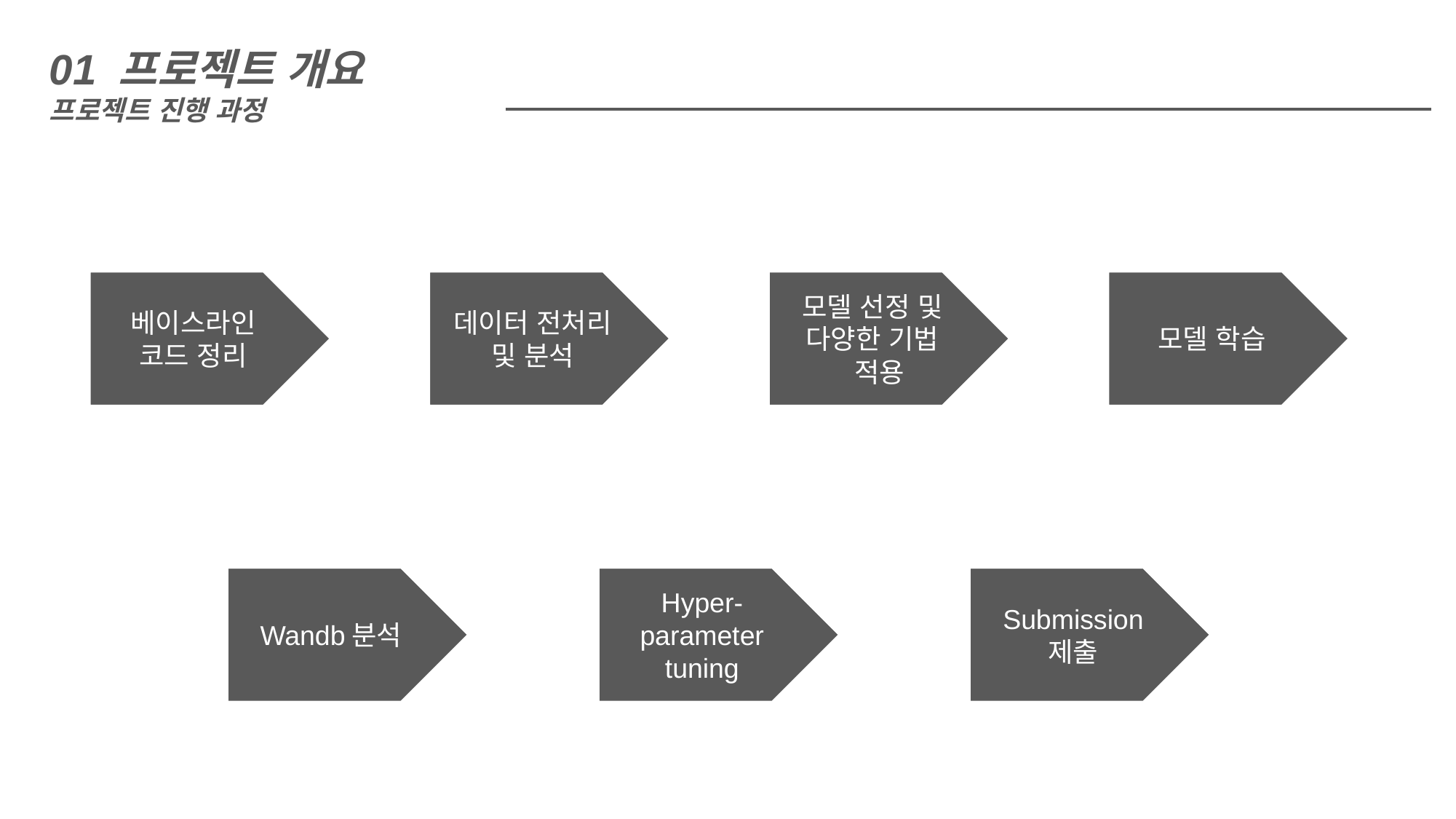

01 프로젝트 개요
프로젝트 진행 과정
모델 선정 및 다양한 기법
 적용
모델 학습
베이스라인
코드 정리
데이터 전처리 및 분석
Hyper-parameter
tuning
Submission
제출
Wandb분석